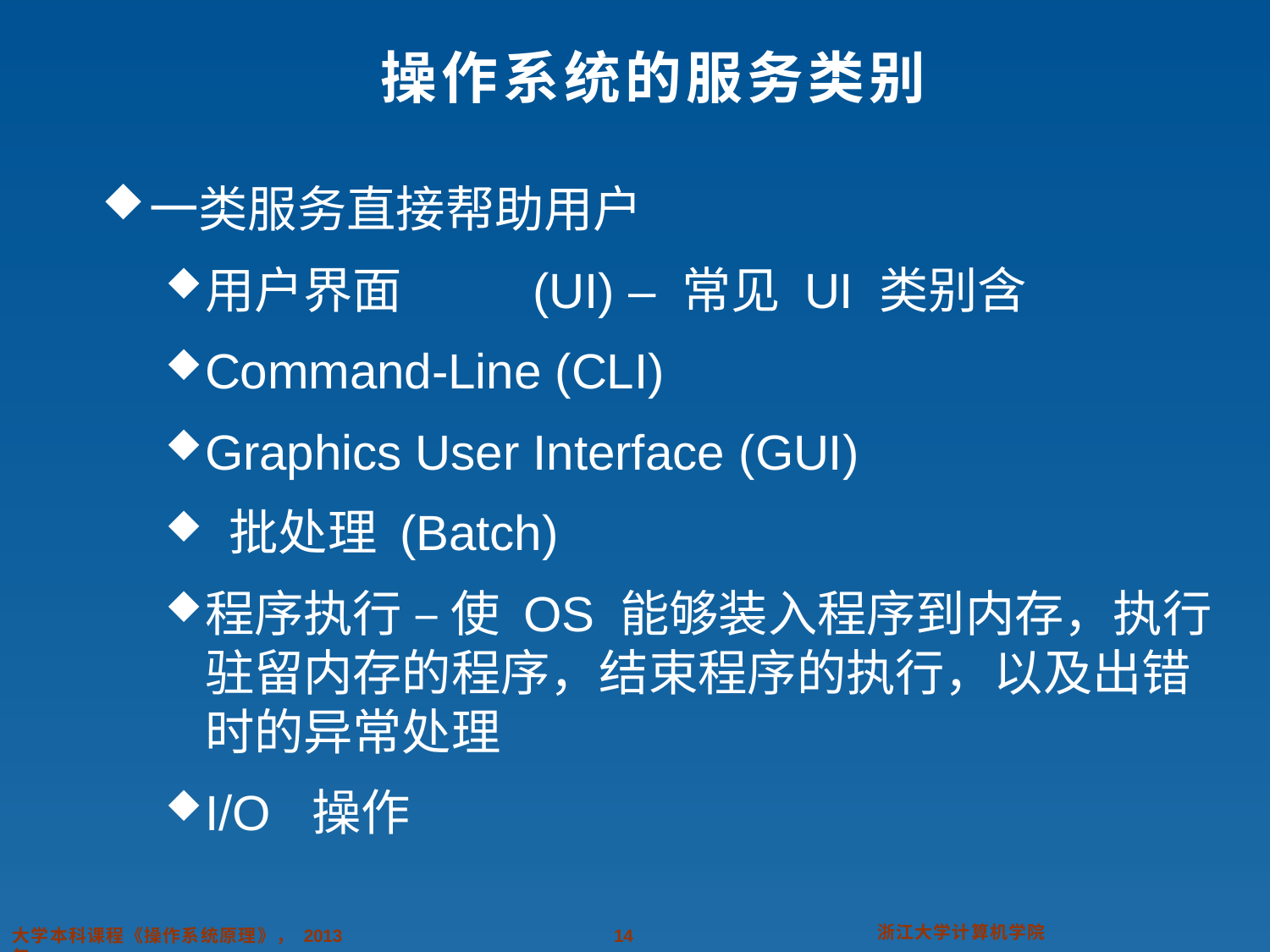

# 操作系统的服务类别
一类服务直接帮助用户
用户界面	(UI) –	常见UI 类别含
Command-Line (CLI)
Graphics User Interface (GUI)
批处理 (Batch)
程序执行 – 使OS 能够装入程序到内存，执行 驻留内存的程序，结束程序的执行，以及出错 时的异常处理
I/O	操作
浙江大学计算机学院
大学本科课程《操作系统原理》， 2013 年
14